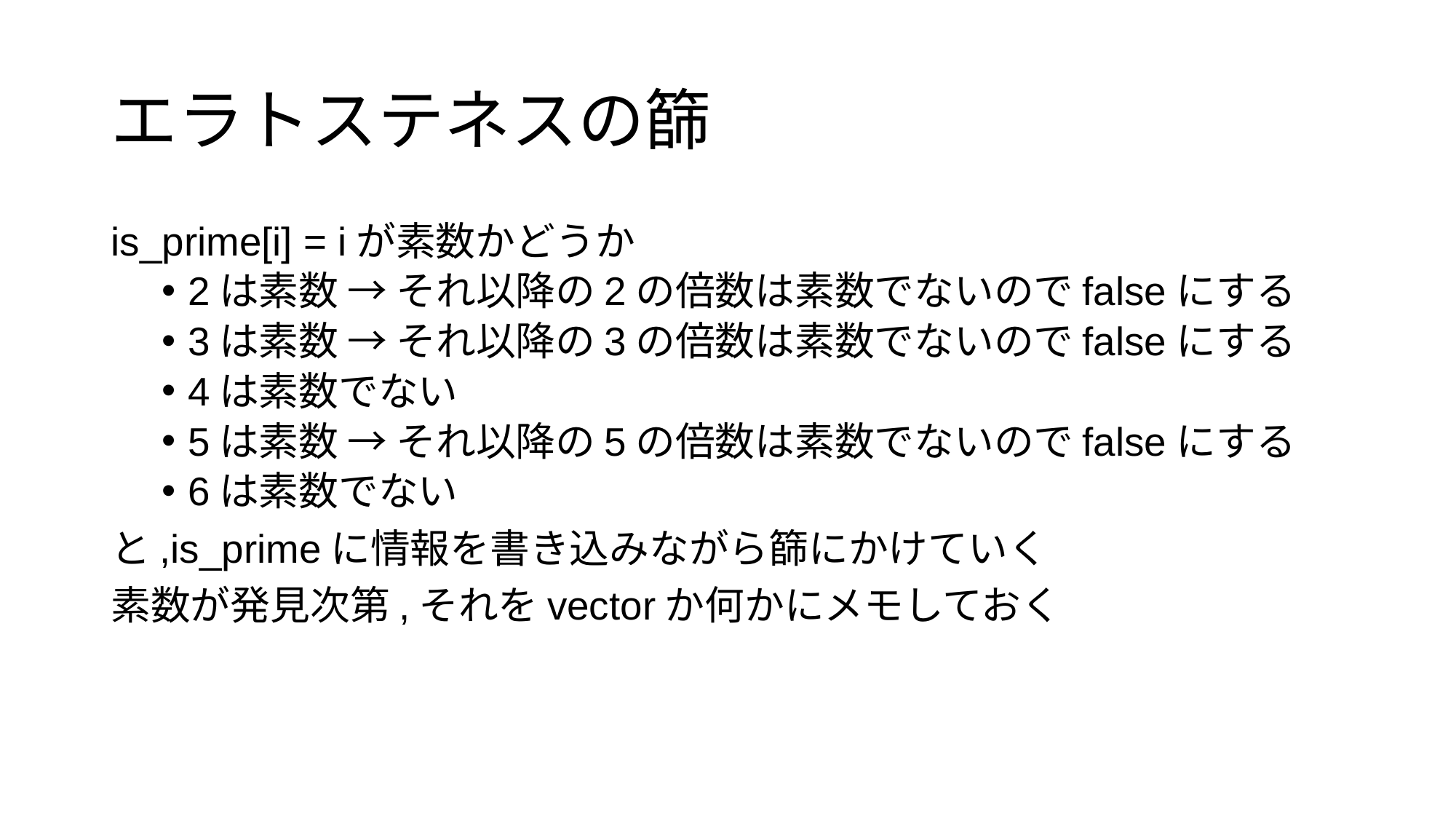

# エラトステネスの篩
is_prime[i] = iが素数かどうか
2は素数 → それ以降の2の倍数は素数でないのでfalseにする
3は素数 → それ以降の3の倍数は素数でないのでfalseにする
4は素数でない
5は素数 → それ以降の5の倍数は素数でないのでfalseにする
6は素数でない
と,is_primeに情報を書き込みながら篩にかけていく
素数が発見次第,それをvectorか何かにメモしておく